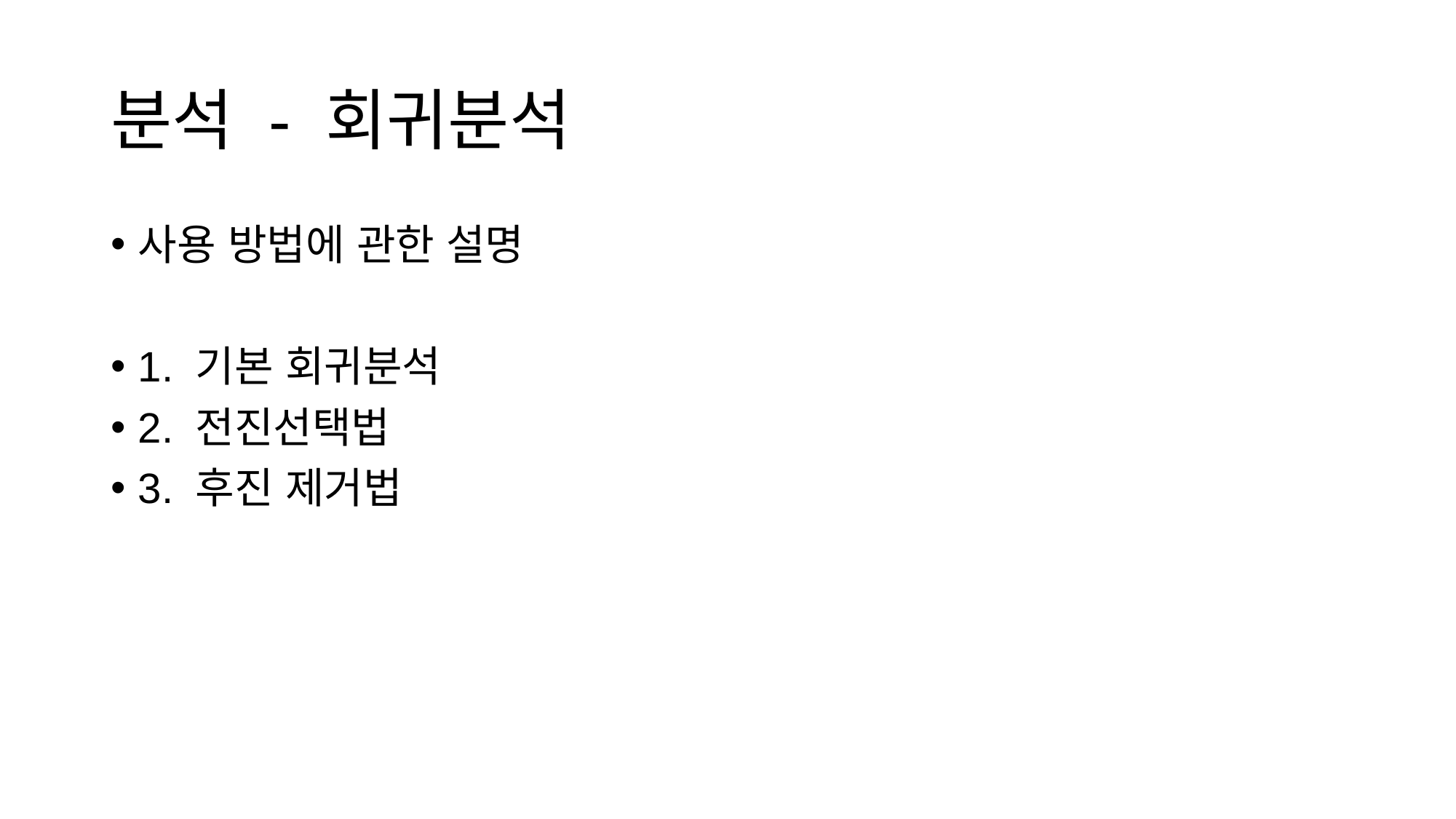

# 분석 - 회귀분석
사용 방법에 관한 설명

1. 기본 회귀분석
2. 전진선택법
3. 후진 제거법